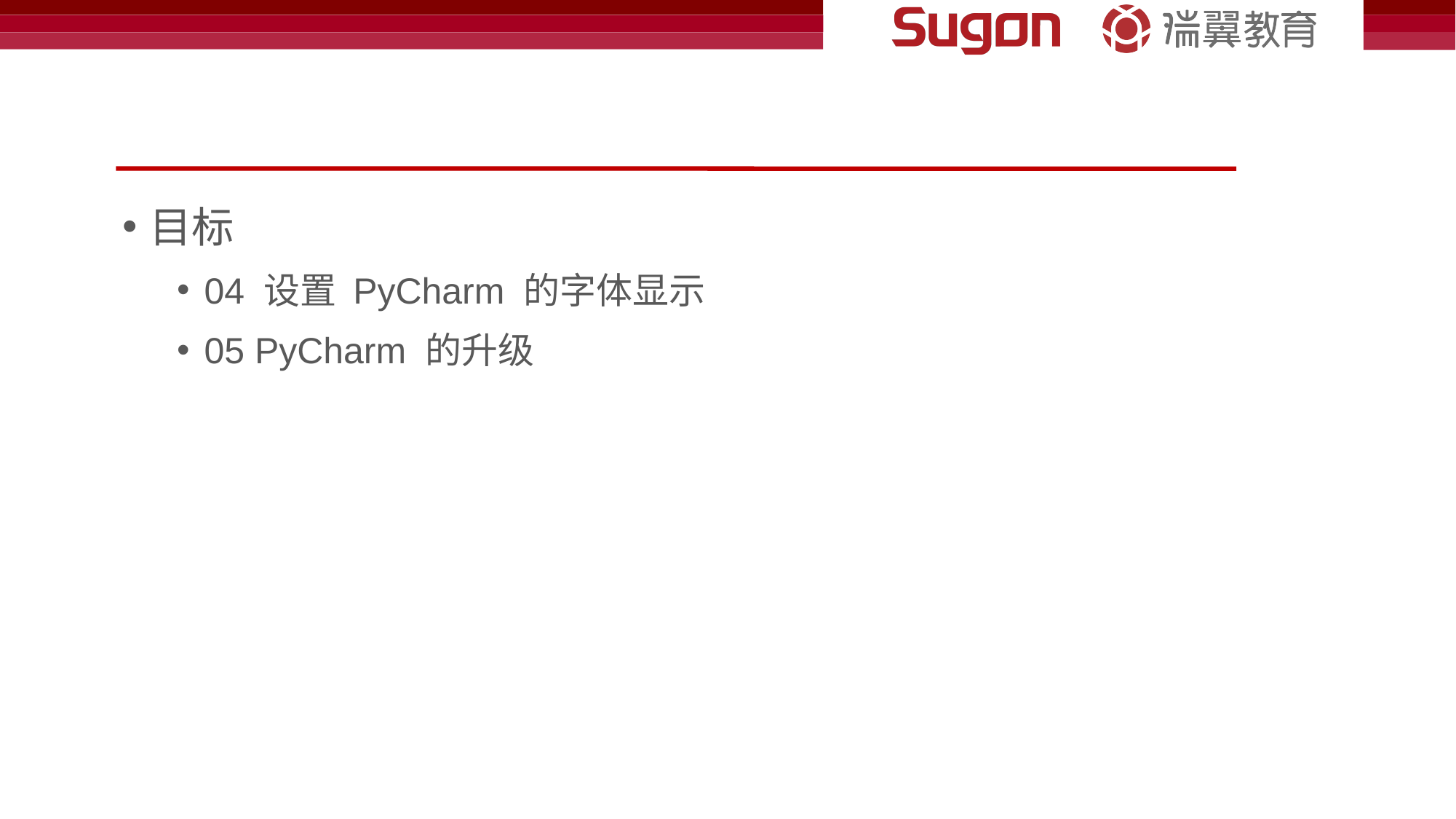

#
目标
04 设置 PyCharm 的字体显示
05 PyCharm 的升级